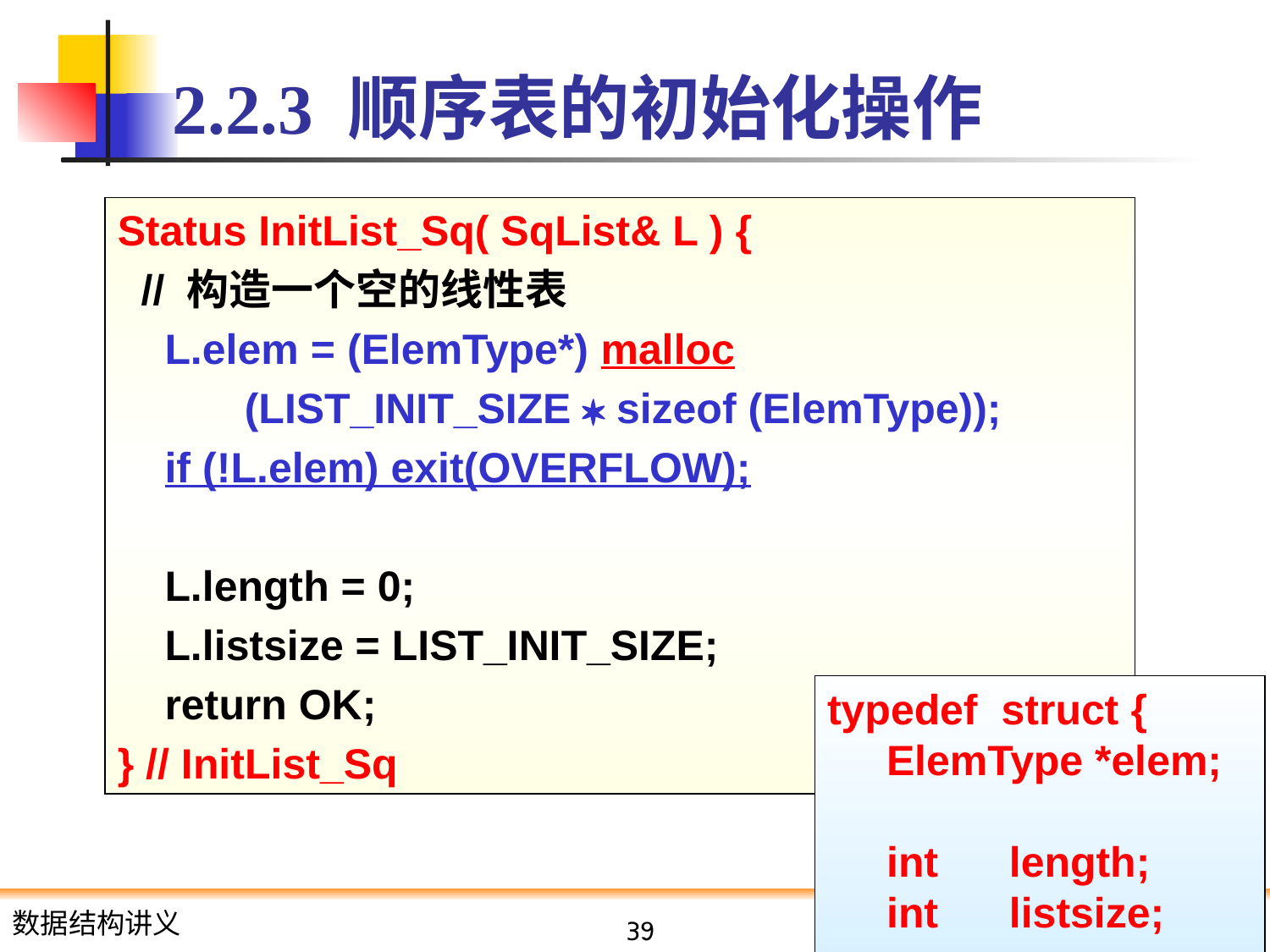

# 2.2.3 顺序表的初始化操作
Status InitList_Sq( SqList& L ) {
  // 构造一个空的线性表
    L.elem = (ElemType*) malloc
	(LIST_INIT_SIZE ∗ sizeof (ElemType));
    if (!L.elem) exit(OVERFLOW);

    L.length = 0;
    L.listsize = LIST_INIT_SIZE;
    return OK;
} // InitList_Sq
typedef  struct {
     ElemType *elem;
     int      length;
     int      listsize;
} SqList;  // 顺序表
39